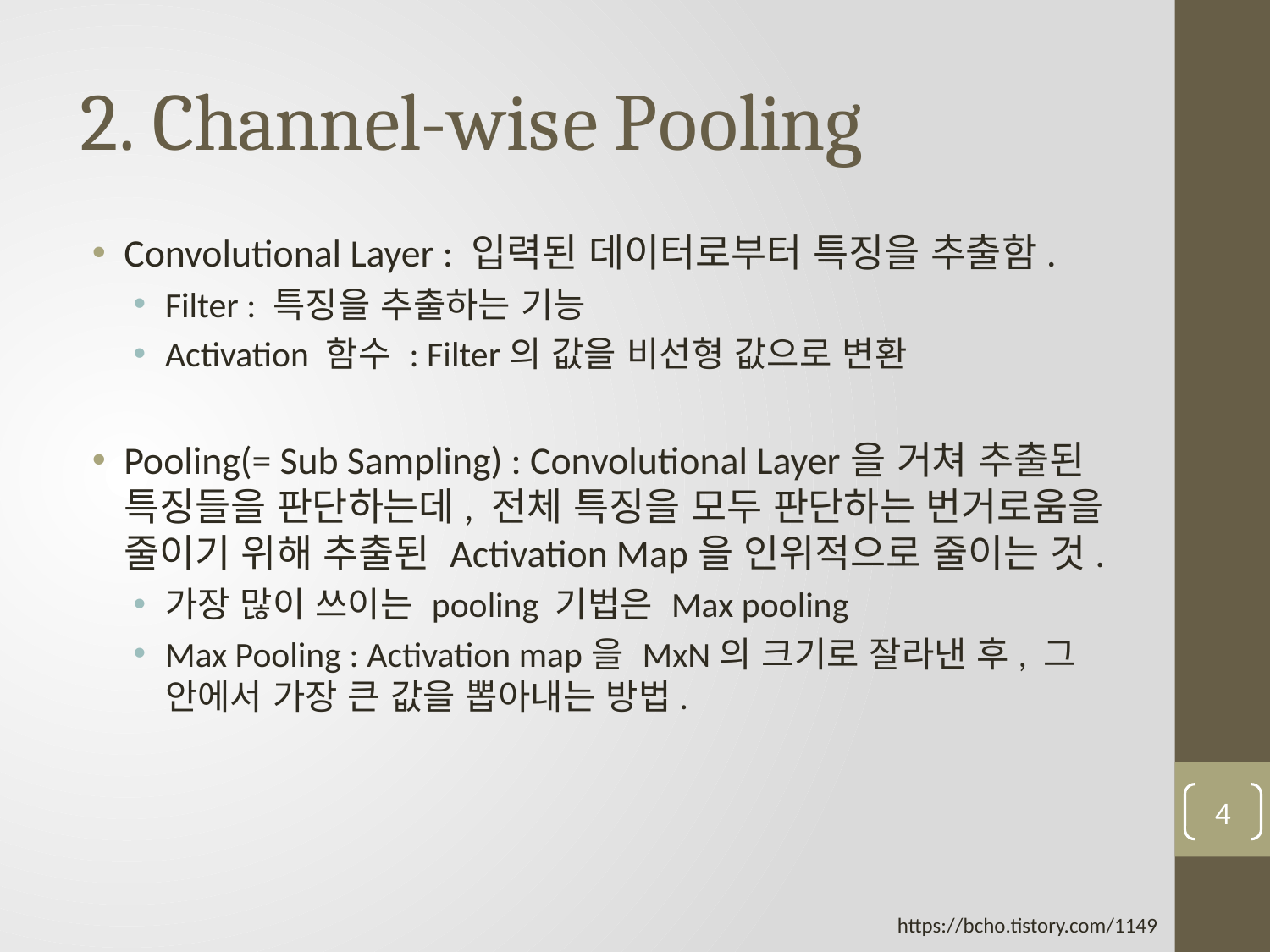

# 2. Channel-wise Pooling
Convolutional Layer : 입력된 데이터로부터 특징을 추출함.
Filter : 특징을 추출하는 기능
Activation 함수 : Filter의 값을 비선형 값으로 변환

Pooling(= Sub Sampling) : Convolutional Layer을 거쳐 추출된 특징들을 판단하는데, 전체 특징을 모두 판단하는 번거로움을 줄이기 위해 추출된 Activation Map을 인위적으로 줄이는 것.
가장 많이 쓰이는 pooling 기법은 Max pooling
Max Pooling : Activation map을 MxN의 크기로 잘라낸 후, 그 안에서 가장 큰 값을 뽑아내는 방법.

4
https://bcho.tistory.com/1149